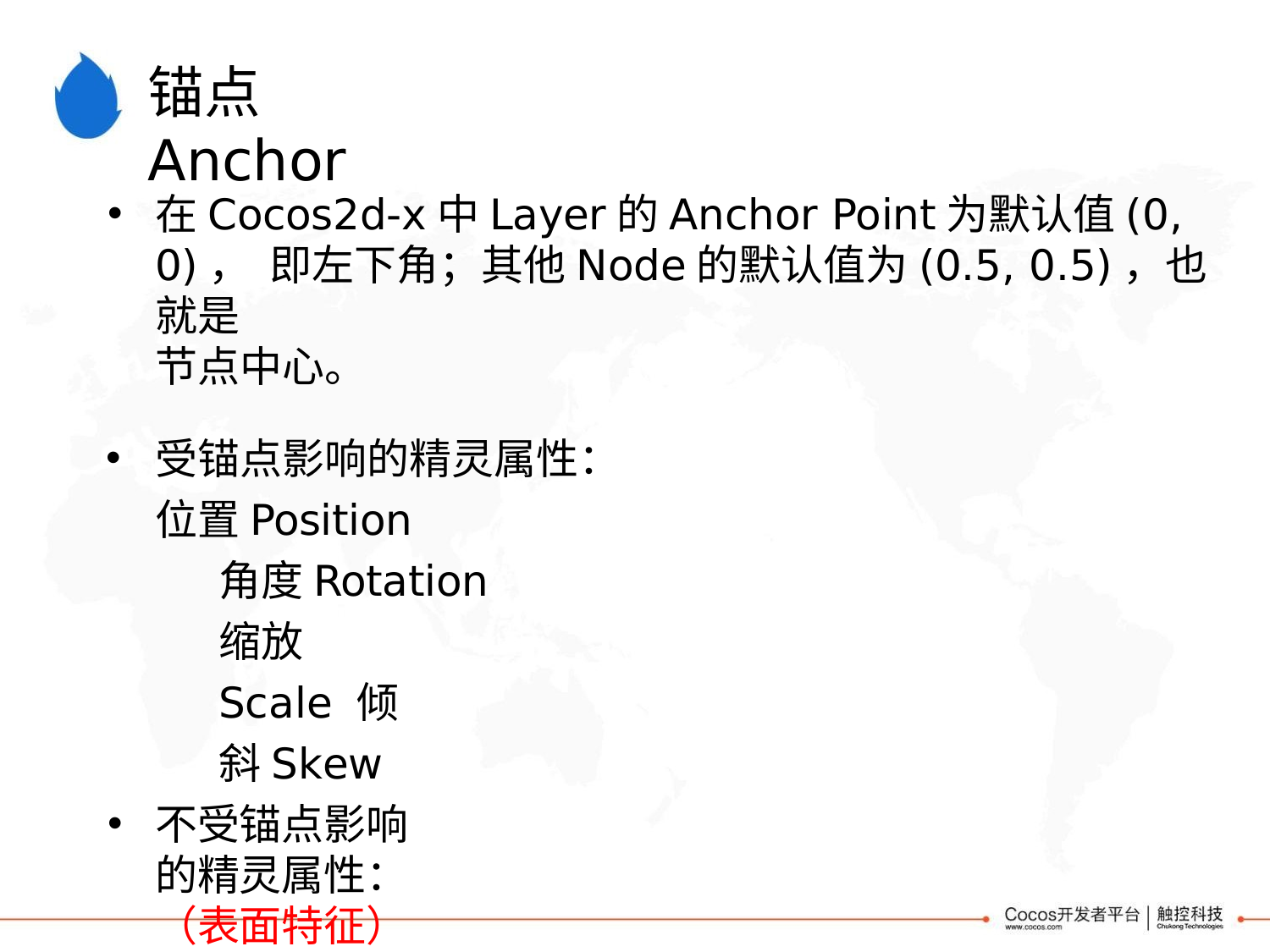

# 锚点Anchor
在Cocos2d-x中Layer的Anchor Point为默认值(0, 0)，  即左下角；其他Node的默认值为(0.5, 0.5)，也就是
节点中心。
受锚点影响的精灵属性： 位置Position
角度Rotation
缩放Scale 倾斜Skew
不受锚点影响的精灵属性：（表面特征）
颜色Color
透明度Opacity